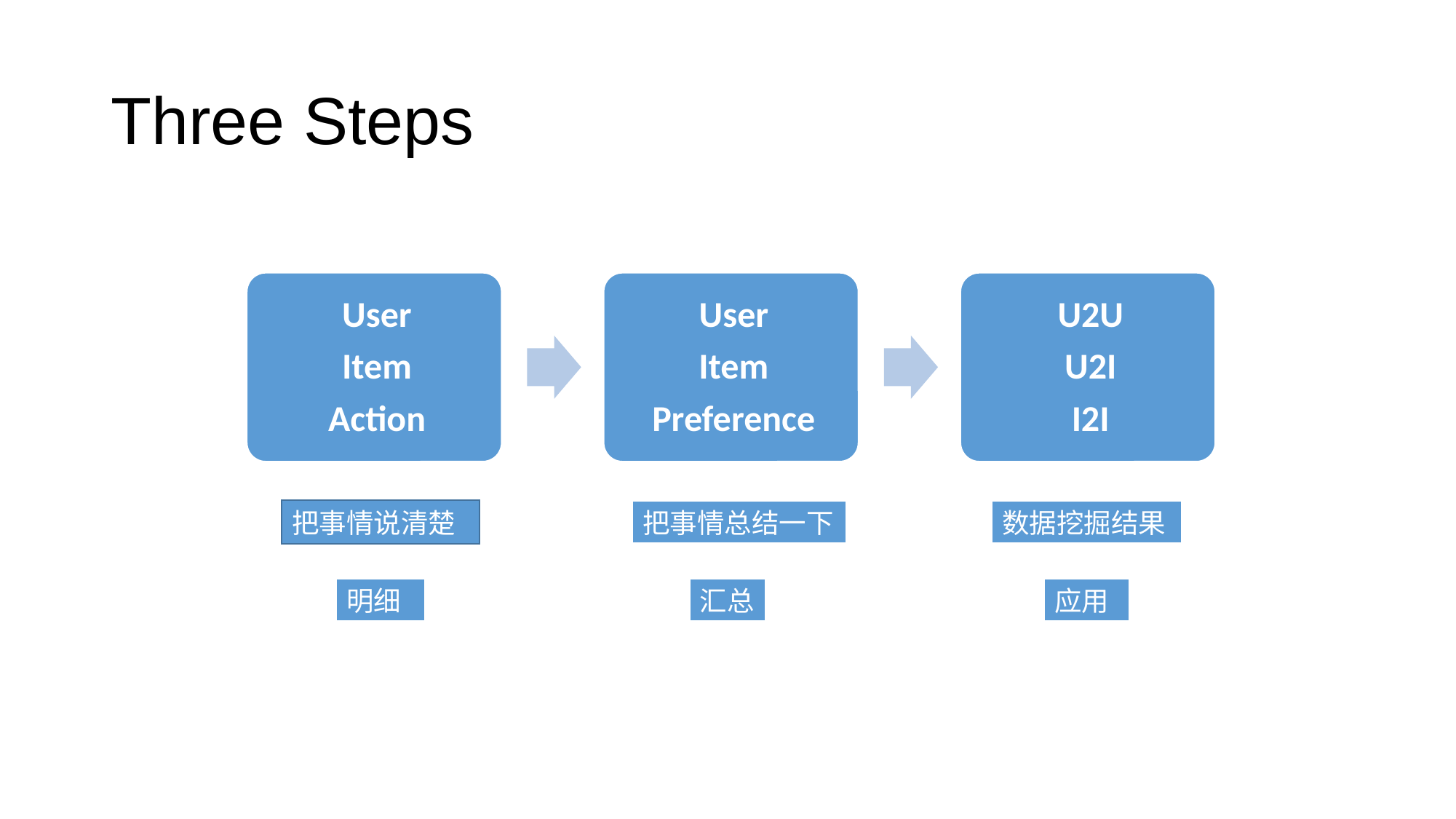

# Three Steps
User
Item
Action

User
Item
Preference

U2U
U2I
I2I
把事情说清楚
把事情总结一下

数据挖掘结果
明细
汇总
应用